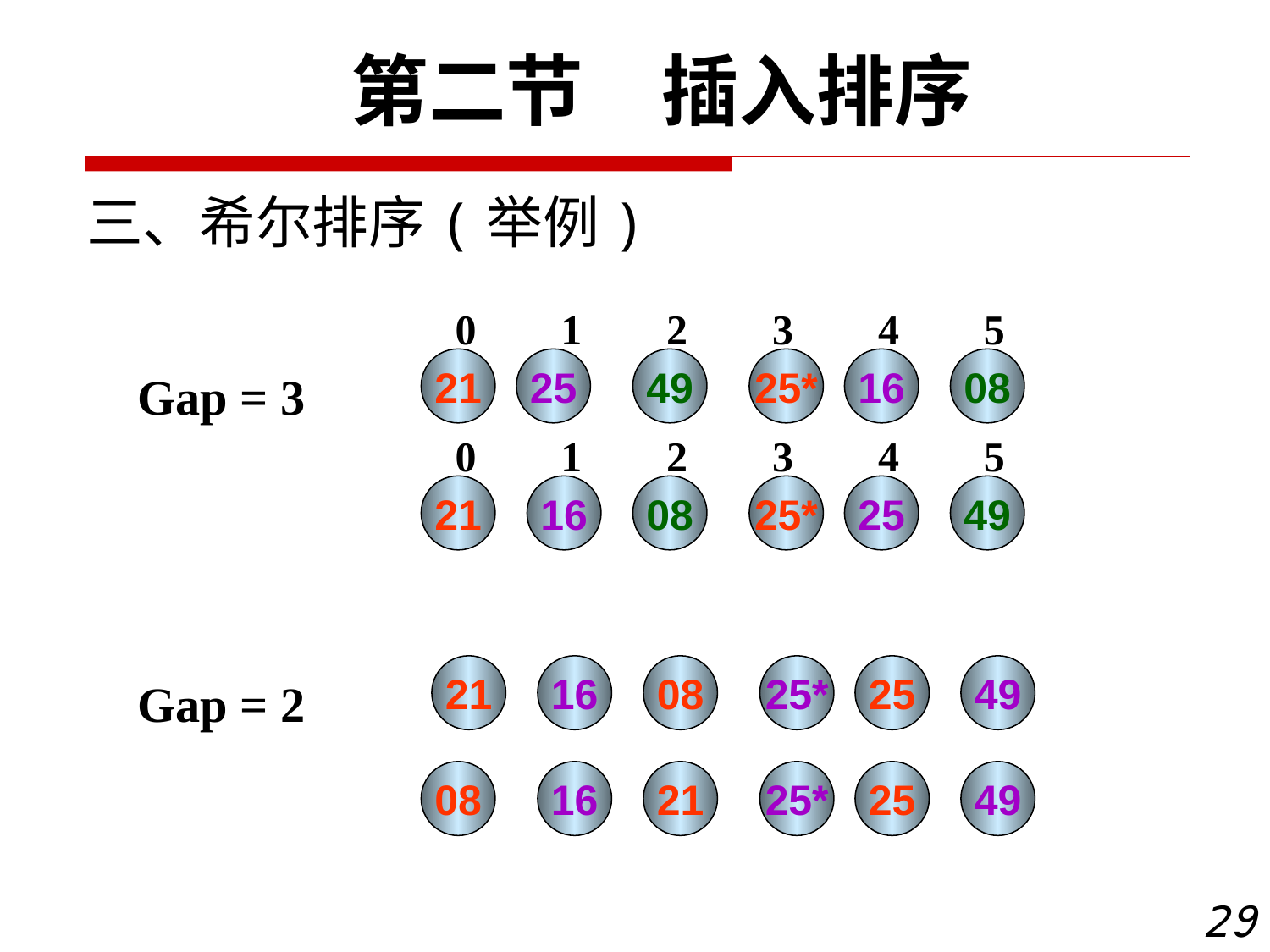

第二节　插入排序
三、希尔排序(举例)
0        1        2        3        4        5
21
25
49
25*
16
08
Gap = 3
0        1        2        3        4        5
21
16
08
25*
25
49
21
16
08
25*
25
49
Gap = 2
08
16
21
25*
25
49
29